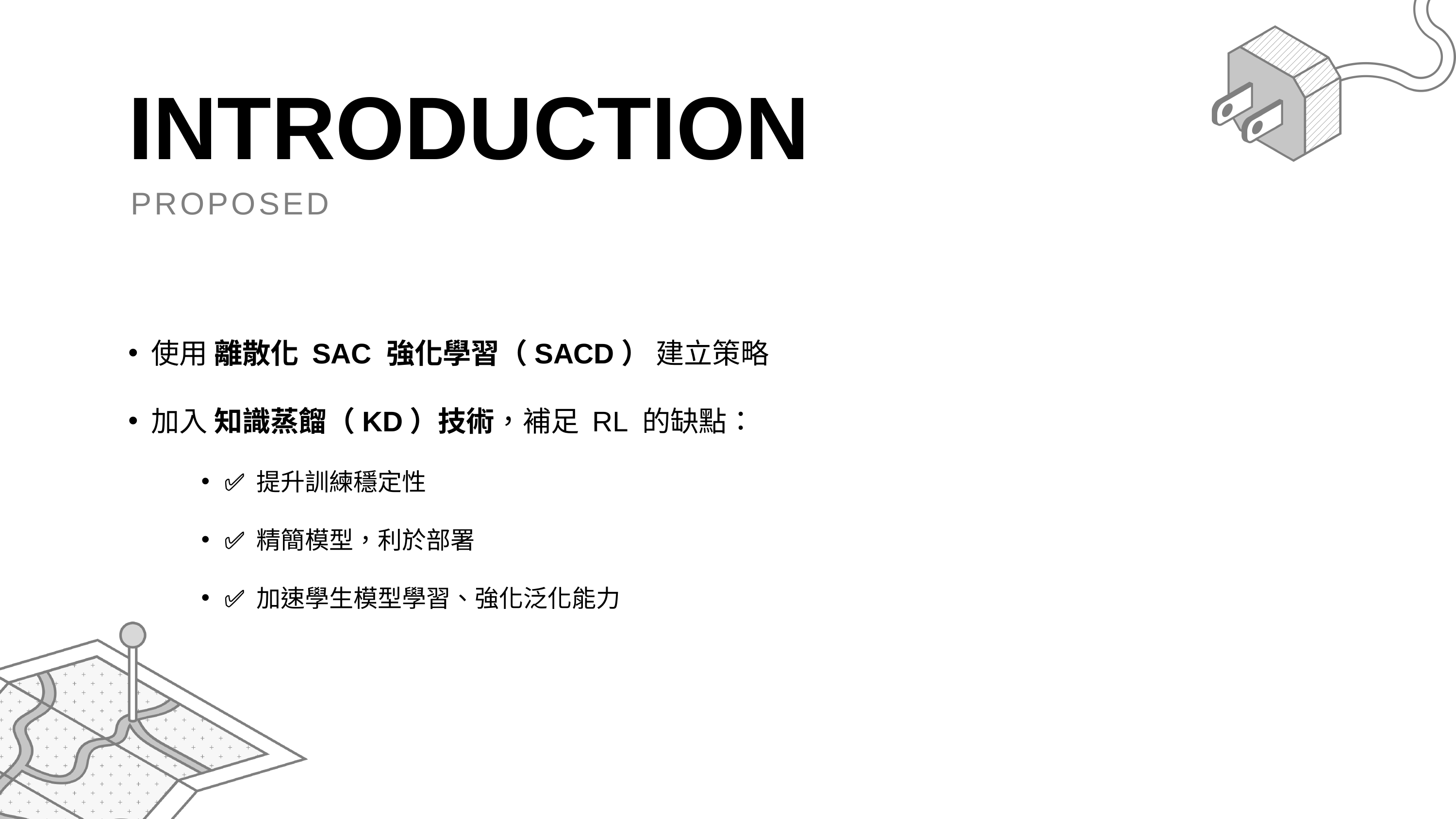

INTRODUCTION
PROPOSED
使用 離散化 SAC 強化學習（SACD） 建立策略
加入 知識蒸餾（KD）技術，補足 RL 的缺點：
✅ 提升訓練穩定性
✅ 精簡模型，利於部署
✅ 加速學生模型學習、強化泛化能力